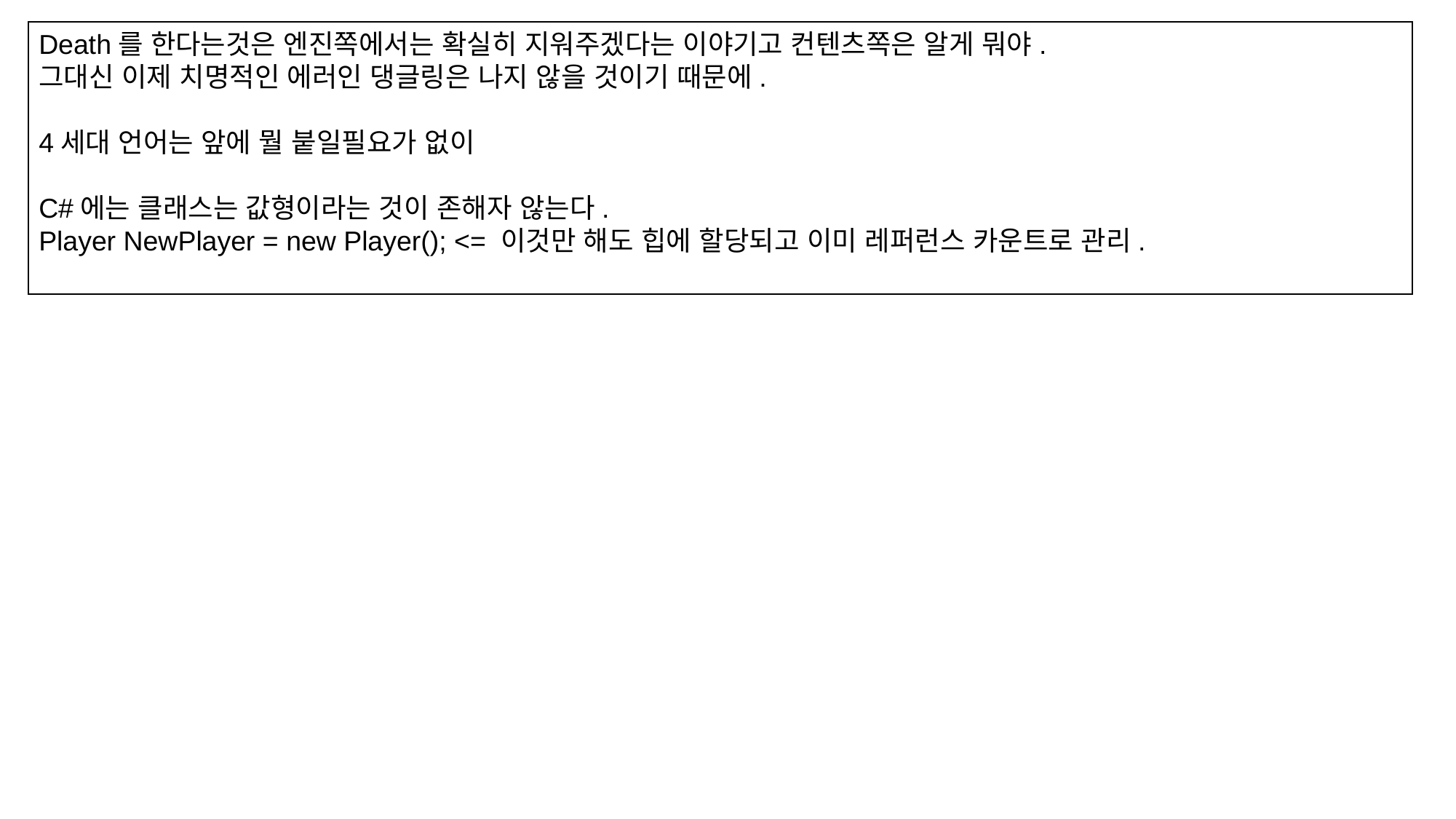

Death를 한다는것은 엔진쪽에서는 확실히 지워주겠다는 이야기고 컨텐츠쪽은 알게 뭐야.
그대신 이제 치명적인 에러인 댕글링은 나지 않을 것이기 때문에.

4세대 언어는 앞에 뭘 붙일필요가 없이

C#에는 클래스는 값형이라는 것이 존해자 않는다.
Player NewPlayer = new Player(); <= 이것만 해도 힙에 할당되고 이미 레퍼런스 카운트로 관리.